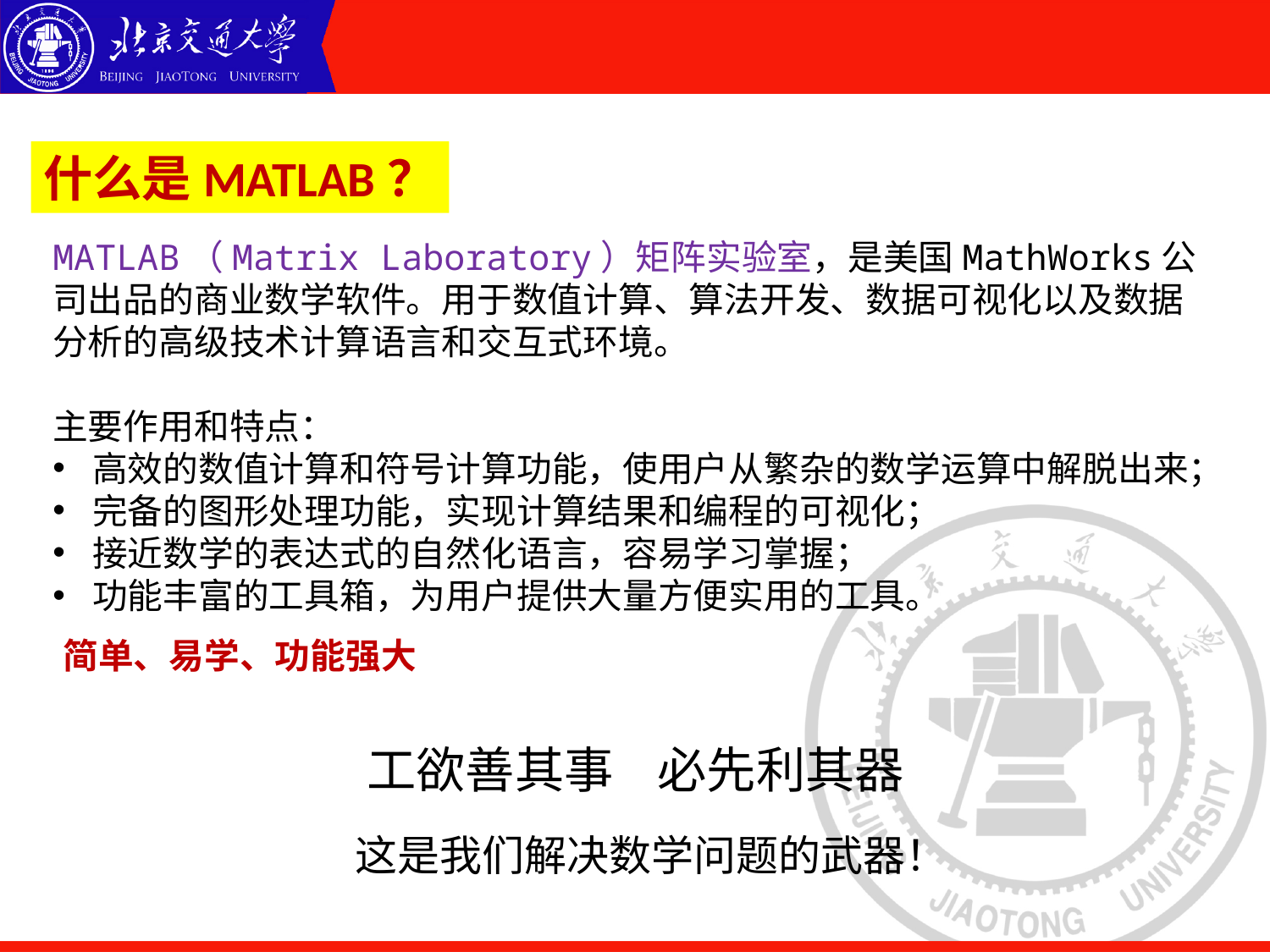

什么是MATLAB？
MATLAB（Matrix Laboratory）矩阵实验室，是美国MathWorks公司出品的商业数学软件。用于数值计算、算法开发、数据可视化以及数据分析的高级技术计算语言和交互式环境。

主要作用和特点：
高效的数值计算和符号计算功能，使用户从繁杂的数学运算中解脱出来；
完备的图形处理功能，实现计算结果和编程的可视化；
接近数学的表达式的自然化语言，容易学习掌握；
功能丰富的工具箱，为用户提供大量方便实用的工具。
简单、易学、功能强大
工欲善其事    必先利其器
这是我们解决数学问题的武器！